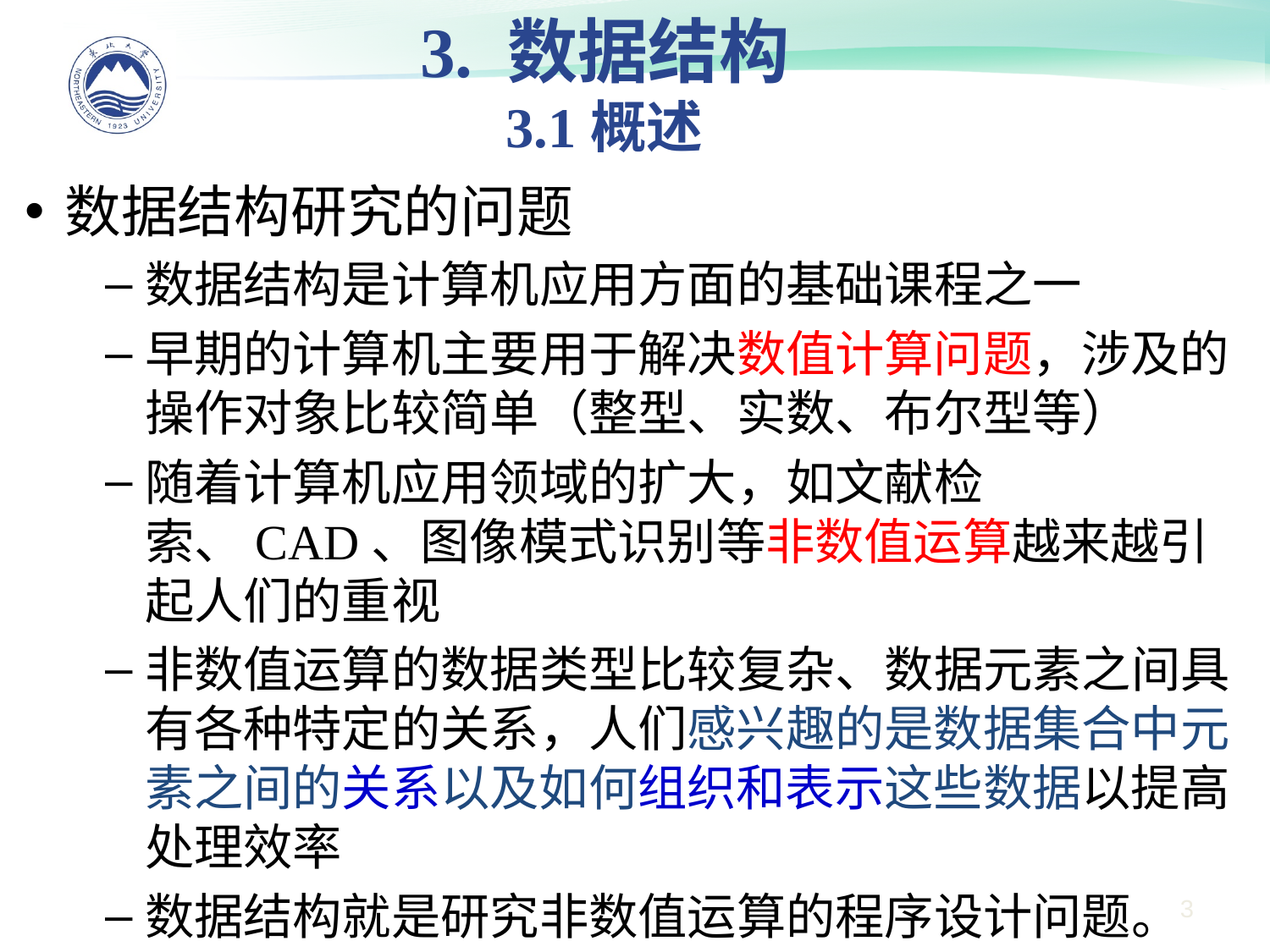

3. 数据结构
3.1概述
数据结构研究的问题
数据结构是计算机应用方面的基础课程之一
早期的计算机主要用于解决数值计算问题，涉及的操作对象比较简单（整型、实数、布尔型等）
随着计算机应用领域的扩大，如文献检索、CAD、图像模式识别等非数值运算越来越引起人们的重视
非数值运算的数据类型比较复杂、数据元素之间具有各种特定的关系，人们感兴趣的是数据集合中元素之间的关系以及如何组织和表示这些数据以提高处理效率
数据结构就是研究非数值运算的程序设计问题。
3